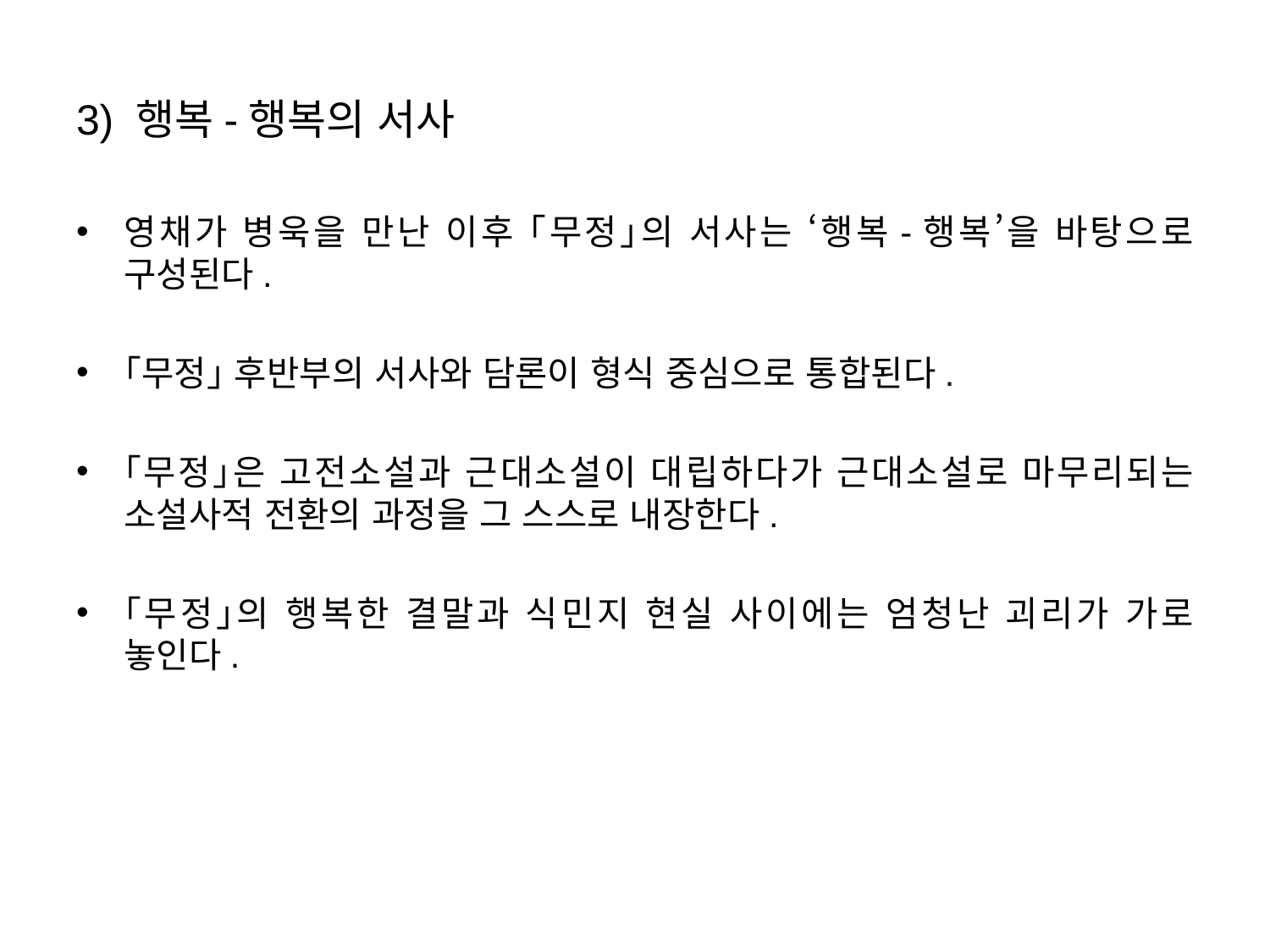

3) 행복-행복의 서사

영채가 병욱을 만난 이후 ｢무정｣의 서사는 ‘행복-행복’을 바탕으로 구성된다.

｢무정｣ 후반부의 서사와 담론이 형식 중심으로 통합된다.

｢무정｣은 고전소설과 근대소설이 대립하다가 근대소설로 마무리되는 소설사적 전환의 과정을 그 스스로 내장한다.

｢무정｣의 행복한 결말과 식민지 현실 사이에는 엄청난 괴리가 가로 놓인다.